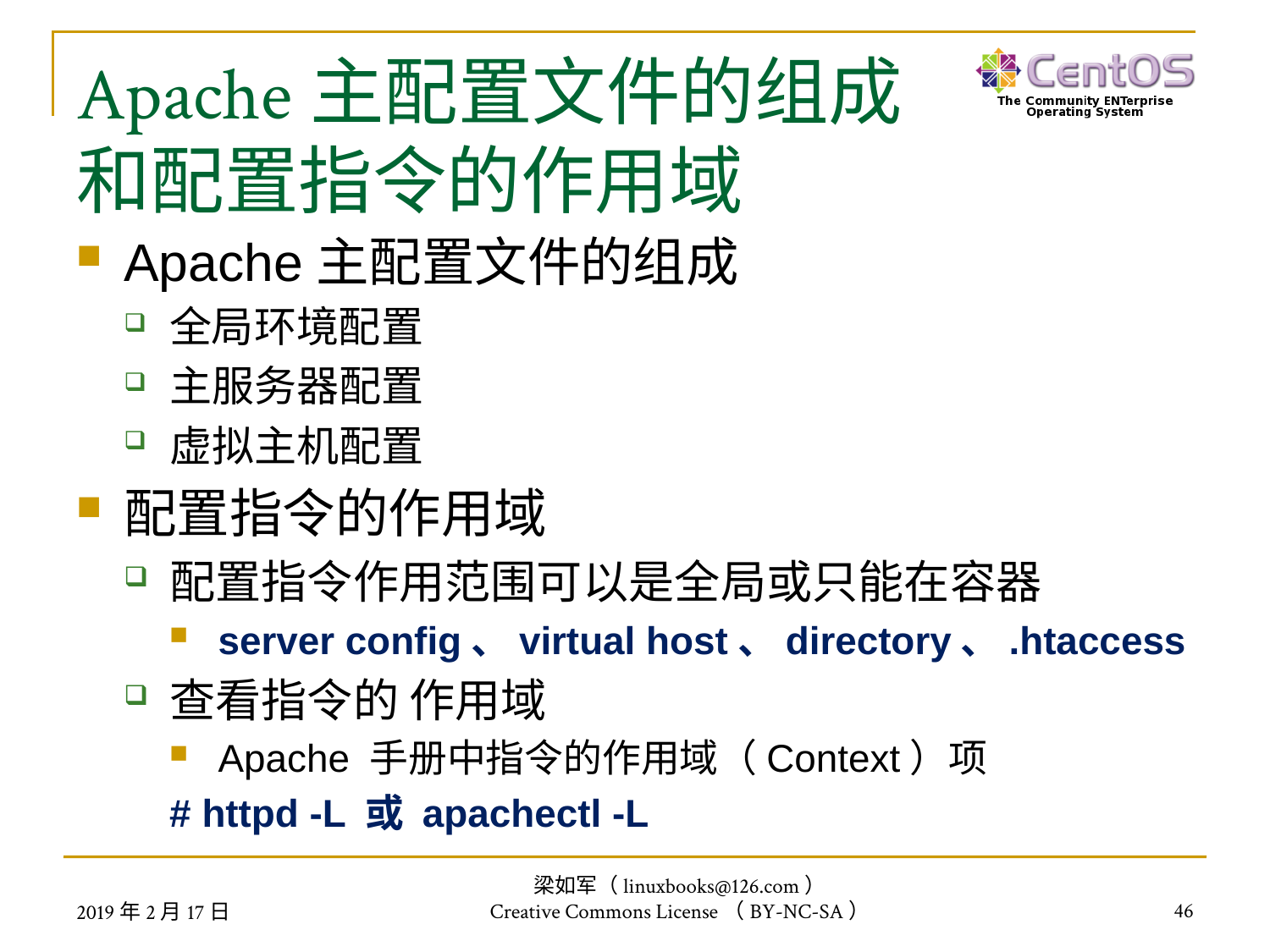

# Apache主配置文件的组成 和配置指令的作用域
Apache主配置文件的组成
全局环境配置
主服务器配置
虚拟主机配置
配置指令的作用域
配置指令作用范围可以是全局或只能在容器
server config、virtual host、directory、.htaccess
查看指令的 作用域
Apache 手册中指令的作用域（Context）项
# httpd -L 或 apachectl -L
梁如军（linuxbooks@126.com）
Creative Commons License（BY-NC-SA）
2019年2月17日
46